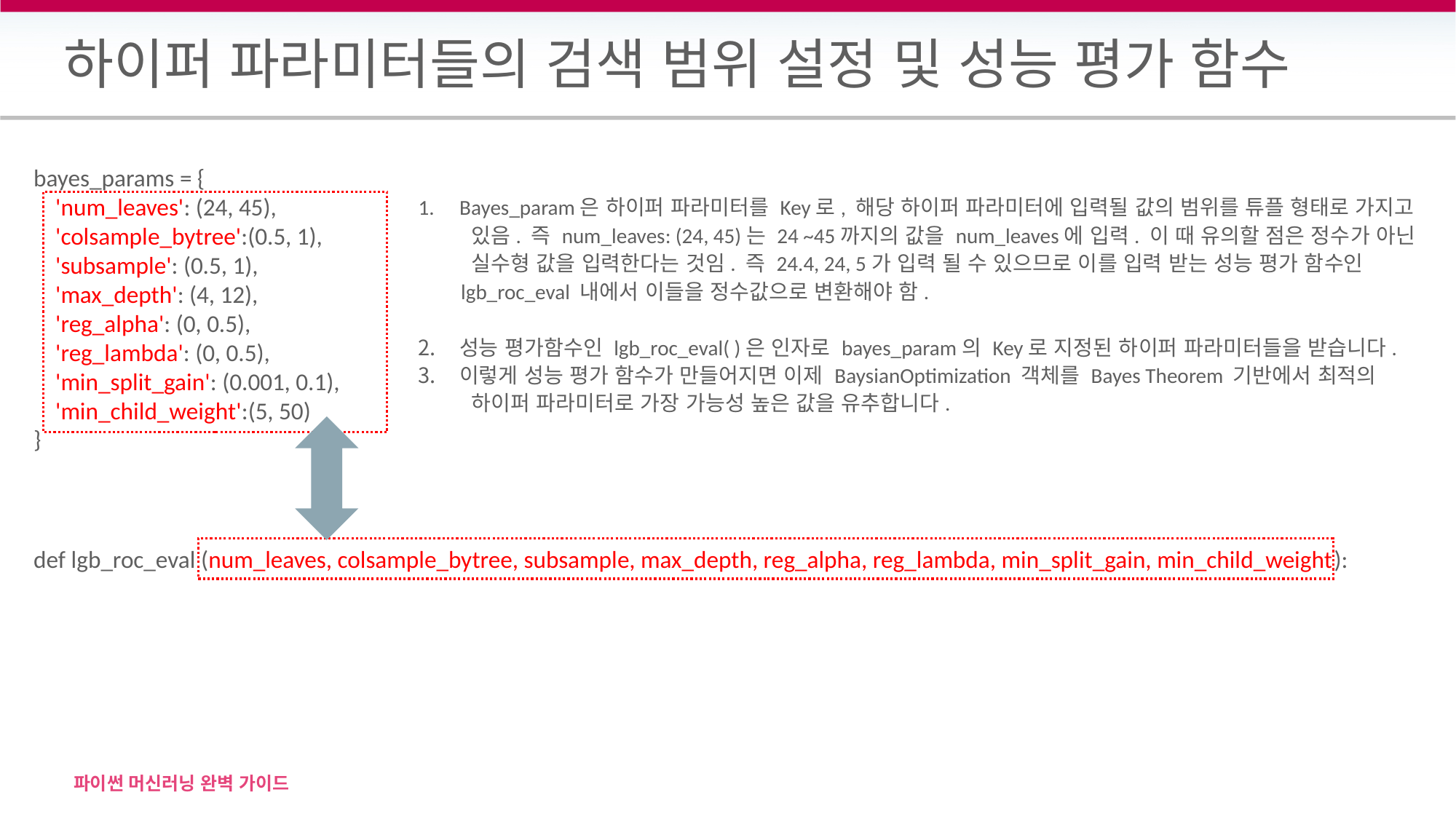

# 하이퍼 파라미터들의 검색 범위 설정 및 성능 평가 함수
bayes_params = {
    'num_leaves': (24, 45),
    'colsample_bytree':(0.5, 1),
    'subsample': (0.5, 1),
    'max_depth': (4, 12),
    'reg_alpha': (0, 0.5),
    'reg_lambda': (0, 0.5),
    'min_split_gain': (0.001, 0.1),
    'min_child_weight':(5, 50)
}

Bayes_param은 하이퍼 파라미터를 Key로, 해당 하이퍼 파라미터에 입력될 값의 범위를 튜플 형태로 가지고
        있음. 즉 num_leaves: (24, 45)는 24 ~45까지의 값을 num_leaves에 입력. 이 때 유의할 점은 정수가 아닌
        실수형 값을 입력한다는 것임. 즉 24.4, 24, 5가 입력 될 수 있으므로 이를 입력 받는 성능 평가 함수인
         lgb_roc_eval 내에서 이들을 정수값으로 변환해야 함.

성능 평가함수인 lgb_roc_eval( )은 인자로 bayes_param의 Key로 지정된 하이퍼 파라미터들을 받습니다.
이렇게 성능 평가 함수가 만들어지면 이제 BaysianOptimization 객체를 Bayes Theorem 기반에서 최적의
        하이퍼 파라미터로 가장 가능성 높은 값을 유추합니다.

def lgb_roc_eval (num_leaves, colsample_bytree, subsample, max_depth, reg_alpha, reg_lambda, min_split_gain, min_child_weight):